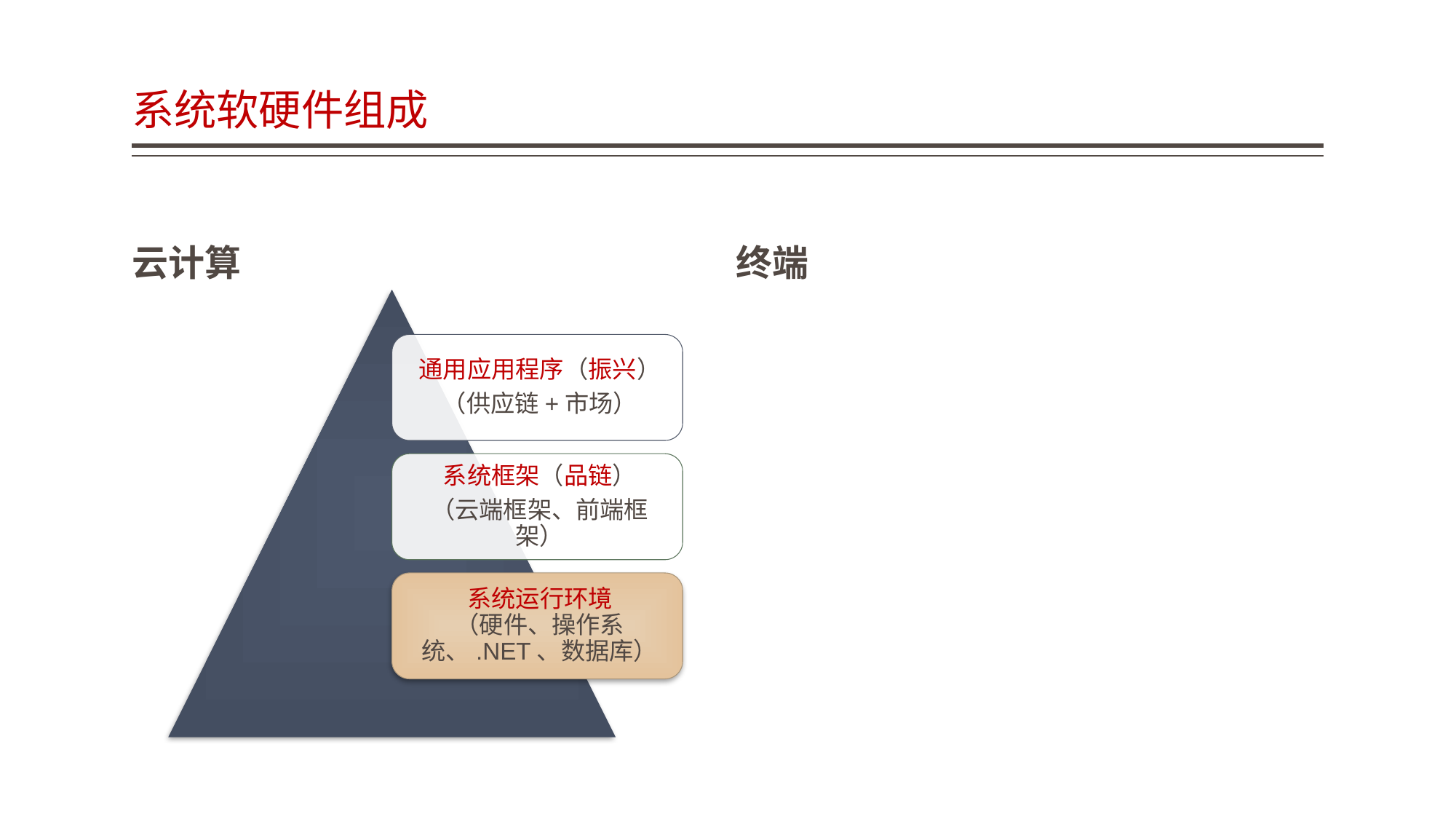

# 系统软硬件组成
云计算
终端

通用应用程序（振兴）
（供应链+市场）
系统框架（品链）
（云端框架、前端框架）
系统运行环境
（硬件、操作系统、.NET、数据库）